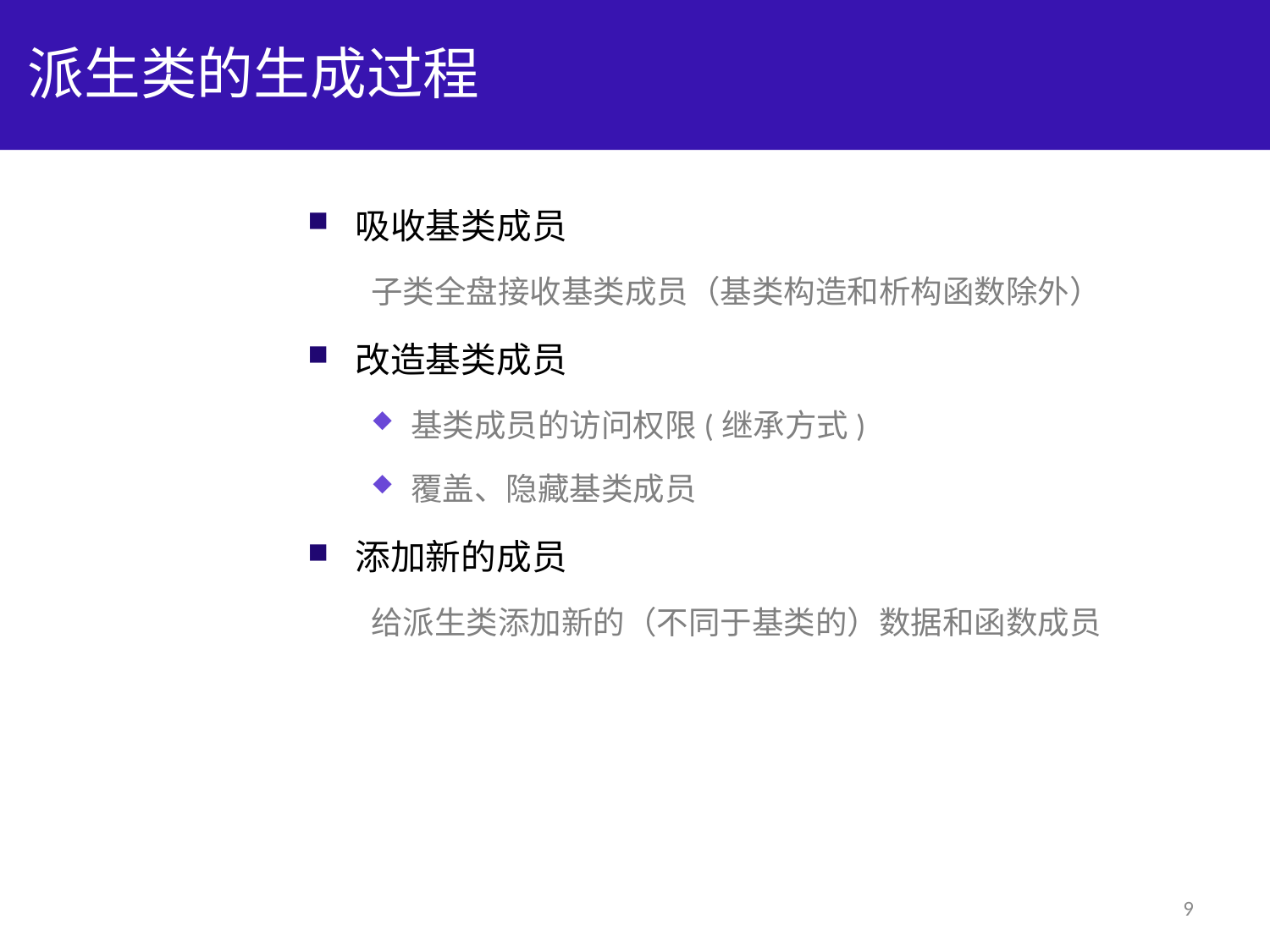

# 派生类的生成过程
吸收基类成员
子类全盘接收基类成员（基类构造和析构函数除外）
改造基类成员
基类成员的访问权限(继承方式)
覆盖、隐藏基类成员
添加新的成员
给派生类添加新的（不同于基类的）数据和函数成员
9